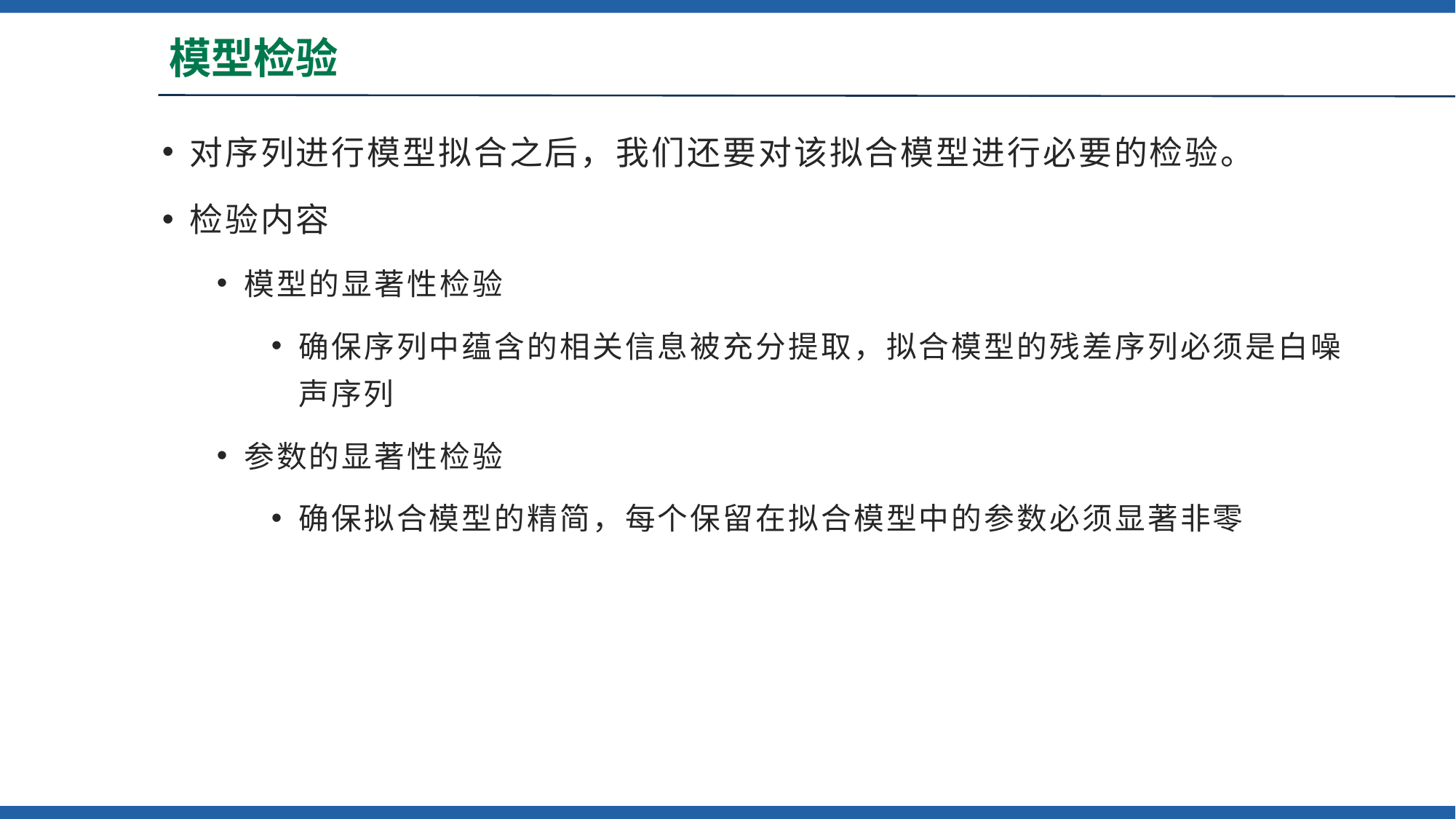

# 模型检验
对序列进行模型拟合之后，我们还要对该拟合模型进行必要的检验。
检验内容
模型的显著性检验
确保序列中蕴含的相关信息被充分提取，拟合模型的残差序列必须是白噪声序列
参数的显著性检验
确保拟合模型的精简，每个保留在拟合模型中的参数必须显著非零